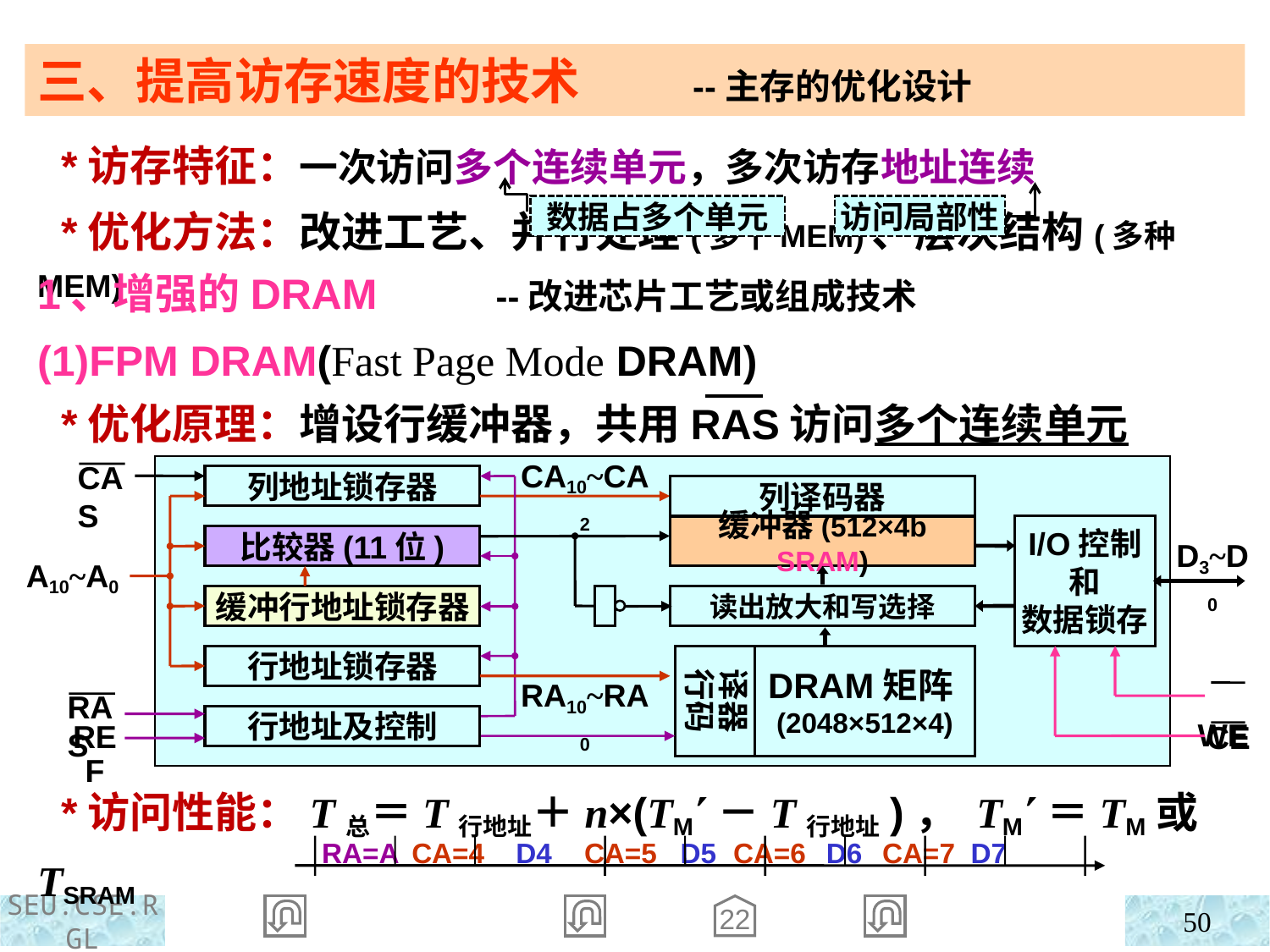

三、提高访存速度的技术         --主存的优化设计
  *访存特征：一次访问多个连续单元，多次访存地址连续
数据占多个单元
访问局部性
  *优化方法：改进工艺、并行处理(多个MEM)、层次结构(多种MEM)
1、增强的DRAM          --改进芯片工艺或组成技术
(1)FPM DRAM(Fast Page Mode DRAM)
  *优化原理：增设行缓冲器，共用RAS访问多个连续单元
CAS

CA10~CA2

列地址锁存器

列译码器

I/O控制
和
数据锁存
缓冲器(512×4b SRAM)
比较器(11位)

D3~D0

A10~A0

缓冲行地址锁存器
读出放大和写选择

DRAM矩阵(2048×512×4)
行地址锁存器

译器
行码

 WE

RA10~RA0
RAS

行地址及控制

 CE

REF

  *访问性能：T总＝T行地址＋n×(TM′－T行地址)， TM′＝TM或TSRAM

 RA=A  CA=4    D4     CA=5   D5   CA=6   D6   CA=7  D7

22

50